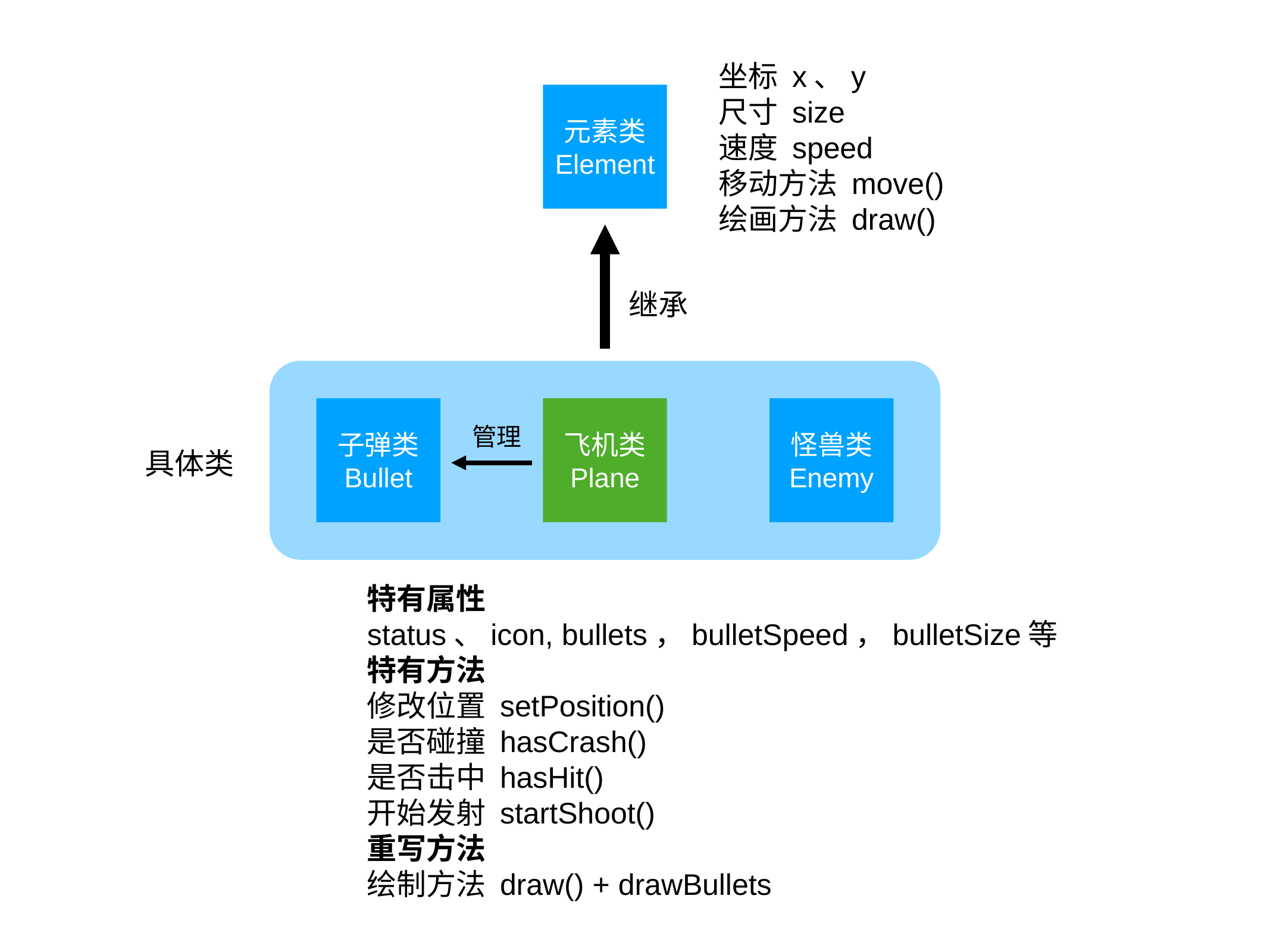

坐标 x、y
尺寸 size
速度 speed
移动方法 move()
绘画方法 draw()

元素类
Element

继承

子弹类
Bullet

管理
飞机类
Plane
怪兽类
Enemy
具体类

特有属性
status、icon, bullets，bulletSpeed，bulletSize等
特有方法
修改位置 setPosition()
是否碰撞 hasCrash()
是否击中 hasHit()
开始发射 startShoot()
重写方法
绘制方法 draw() + drawBullets